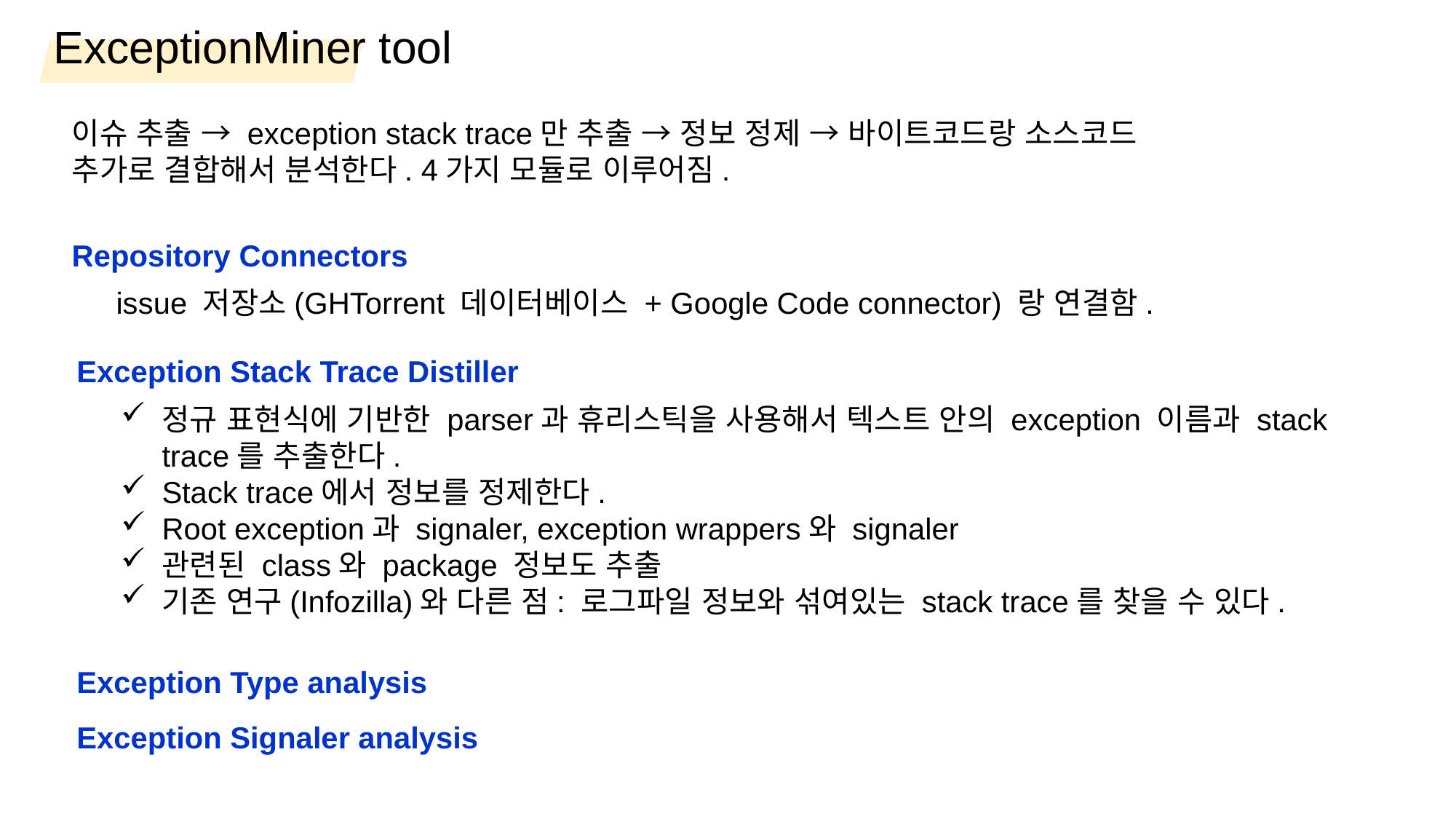

ExceptionMiner tool

이슈 추출 → exception stack trace만 추출 → 정보 정제 → 바이트코드랑 소스코드 추가로 결합해서 분석한다. 4가지 모듈로 이루어짐.
Repository Connectors
issue 저장소(GHTorrent 데이터베이스 + Google Code connector) 랑 연결함.

Exception Stack Trace Distiller
정규 표현식에 기반한 parser과 휴리스틱을 사용해서 텍스트 안의 exception 이름과 stack trace를 추출한다.
Stack trace에서 정보를 정제한다.
Root exception과 signaler, exception wrappers와 signaler
관련된 class와 package 정보도 추출
기존 연구(Infozilla)와 다른 점: 로그파일 정보와 섞여있는 stack trace를 찾을 수 있다.
Exception Type analysis
Exception Signaler analysis